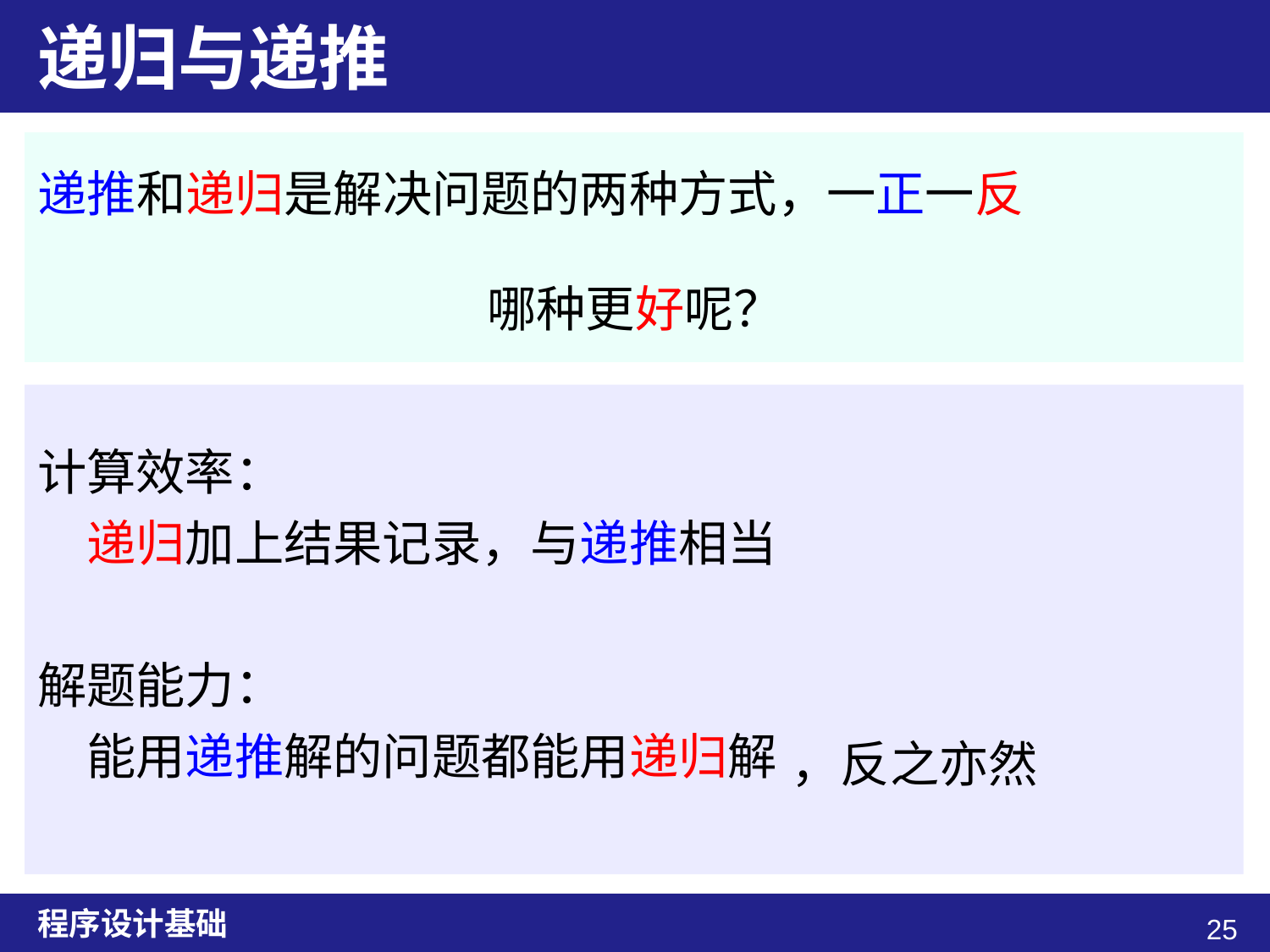

# 递归与递推

递推和递归是解决问题的两种方式，一正一反
哪种更好呢？

计算效率：
　递归加上结果记录，与递推相当

解题能力：
　能用递推解的问题都能用递归解
，反之亦然